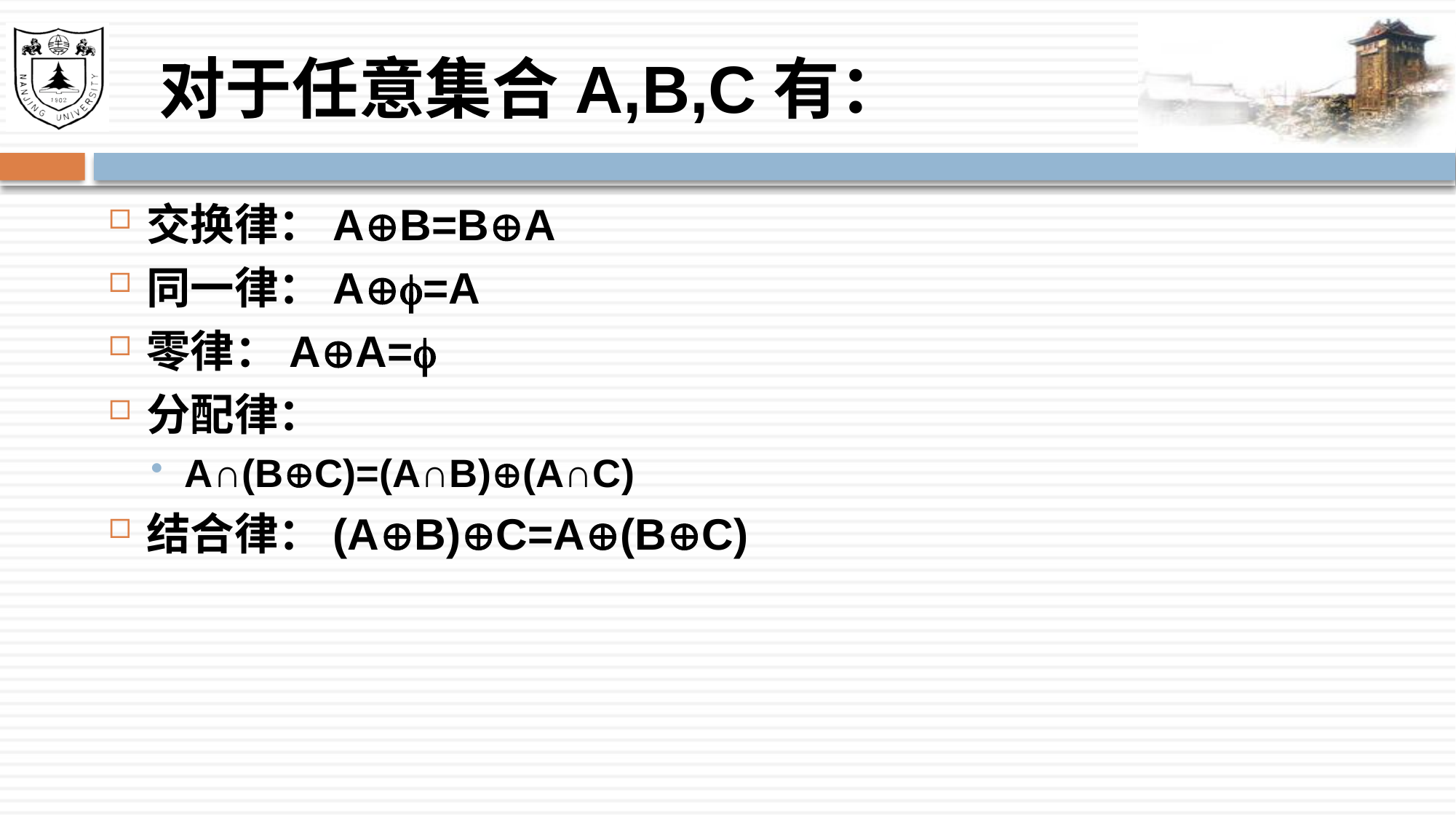

# 对于任意集合A,B,C有：
交换律：A⊕B=B⊕A
同一律：A⊕φ=A
零律：A⊕A=φ
分配律：
A∩(B⊕C)=(A∩B)⊕(A∩C)
结合律：(A⊕B)⊕C=A⊕(B⊕C)